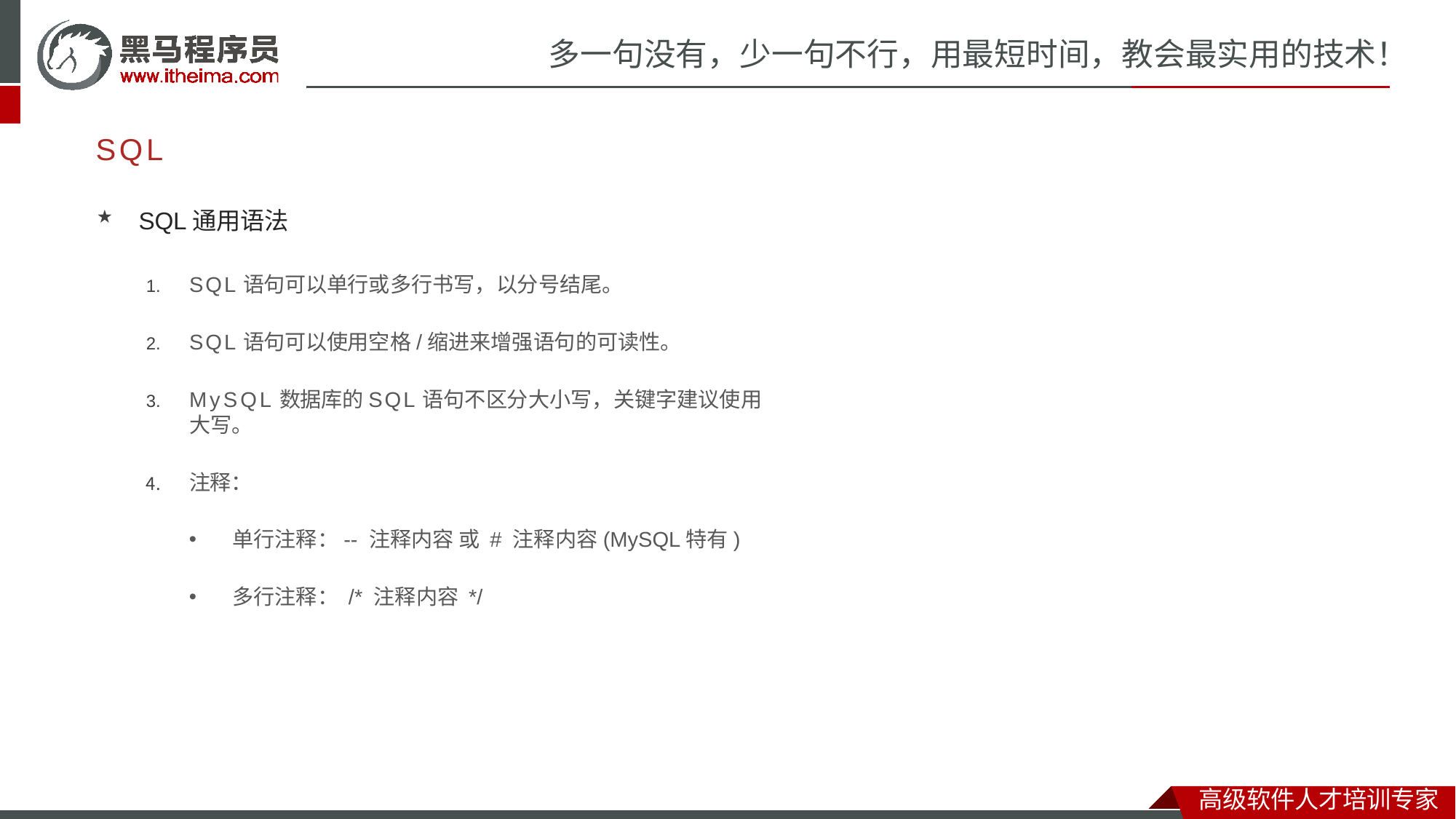

# 多一句没有，少一句不行，用最短时间，教会最实用的技术！

SQL

SQL通用语法

SQL语句可以单行或多行书写，以分号结尾。

SQL语句可以使用空格/缩进来增强语句的可读性。

MySQL数据库的SQL语句不区分大小写，关键字建议使用大写。

注释：

单行注释：-- 注释内容 或 # 注释内容(MySQL特有)

多行注释： /* 注释内容 */
高级软件人才培训专家